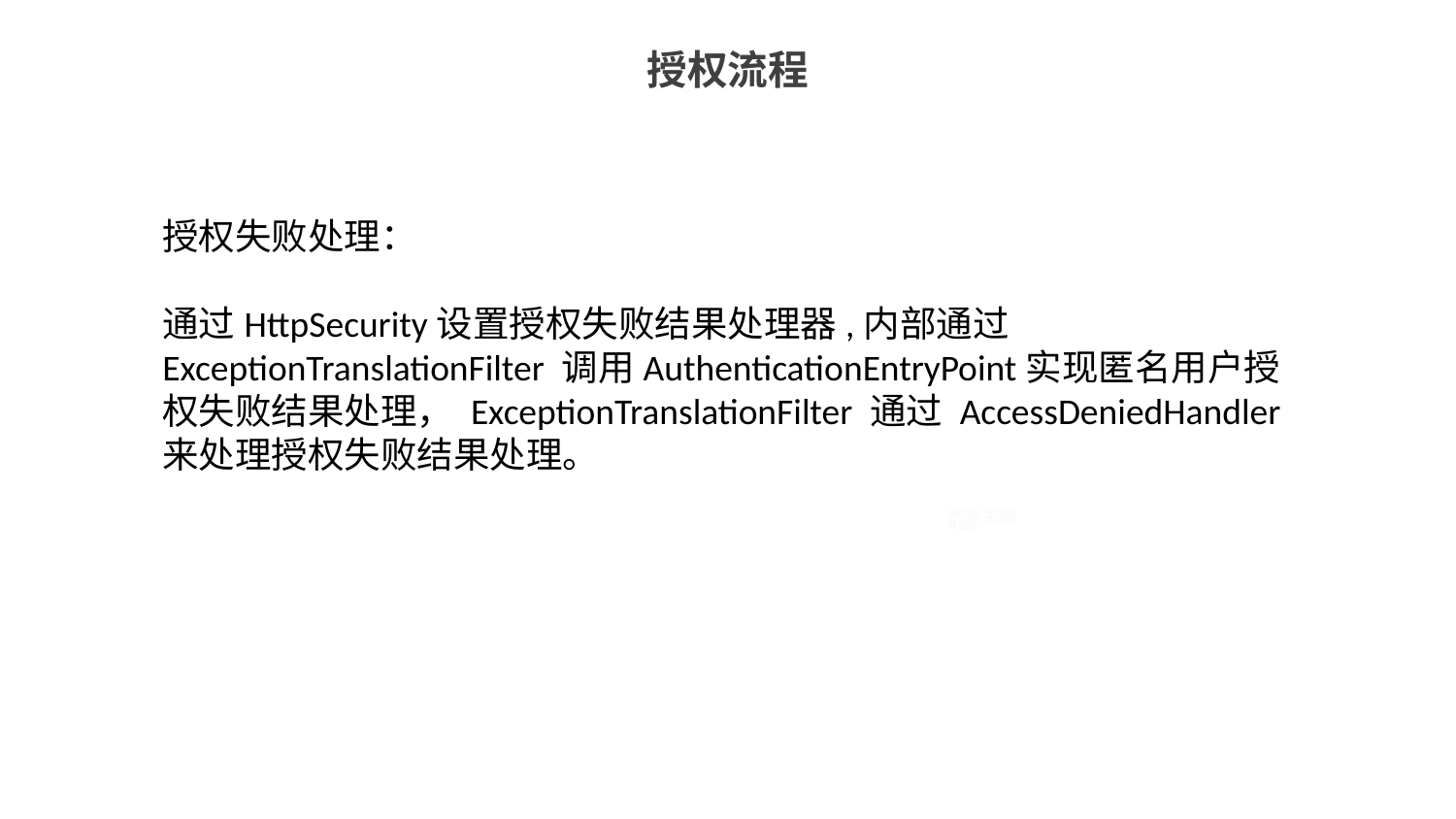

授权流程
授权失败处理：

通过HttpSecurity设置授权失败结果处理器,内部通过 ExceptionTranslationFilter 调用AuthenticationEntryPoint实现匿名用户授权失败结果处理， ExceptionTranslationFilter 通过 AccessDeniedHandler来处理授权失败结果处理。